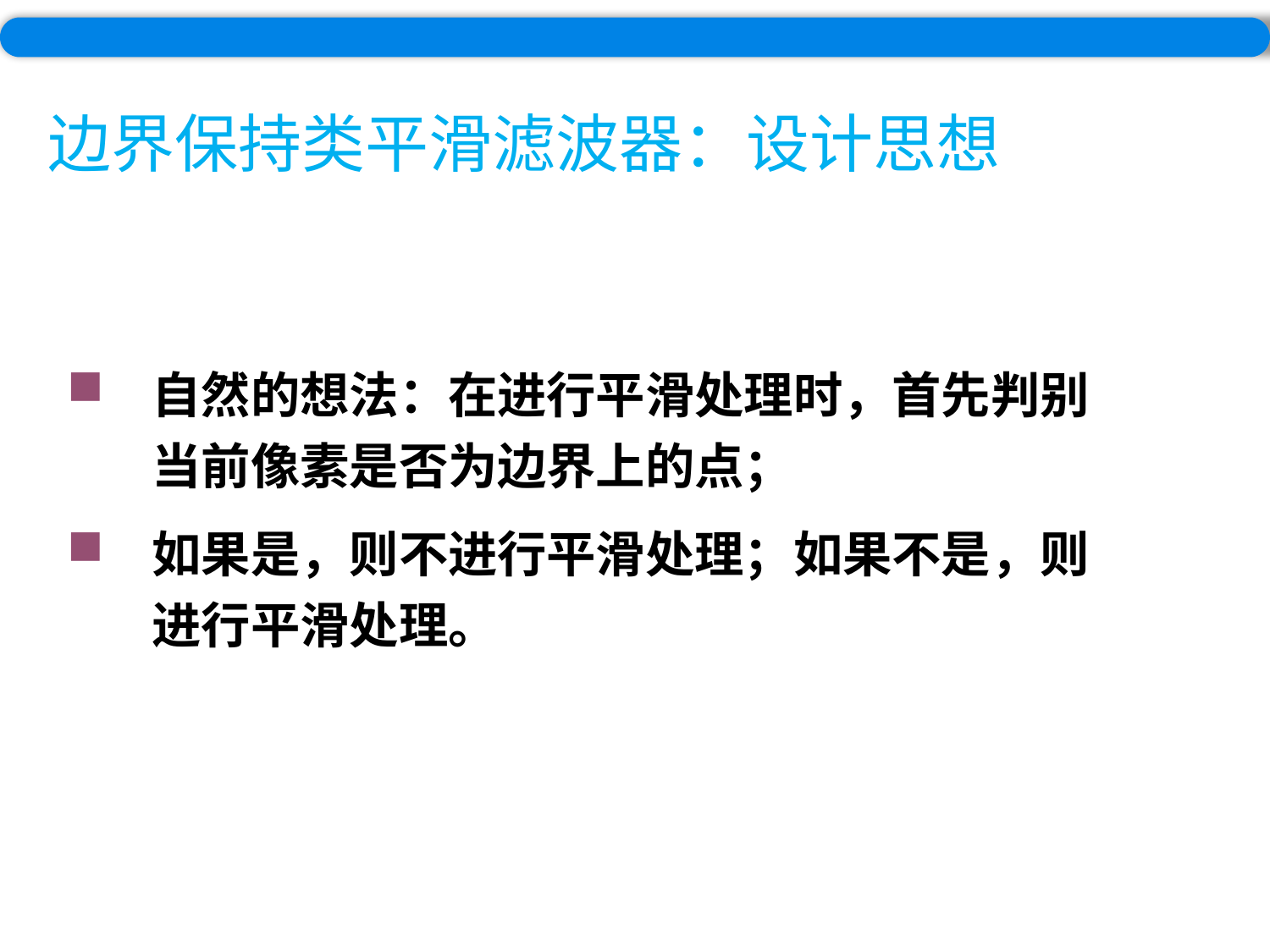

# 边界保持类平滑滤波器：设计思想
自然的想法：在进行平滑处理时，首先判别当前像素是否为边界上的点；
如果是，则不进行平滑处理；如果不是，则进行平滑处理。